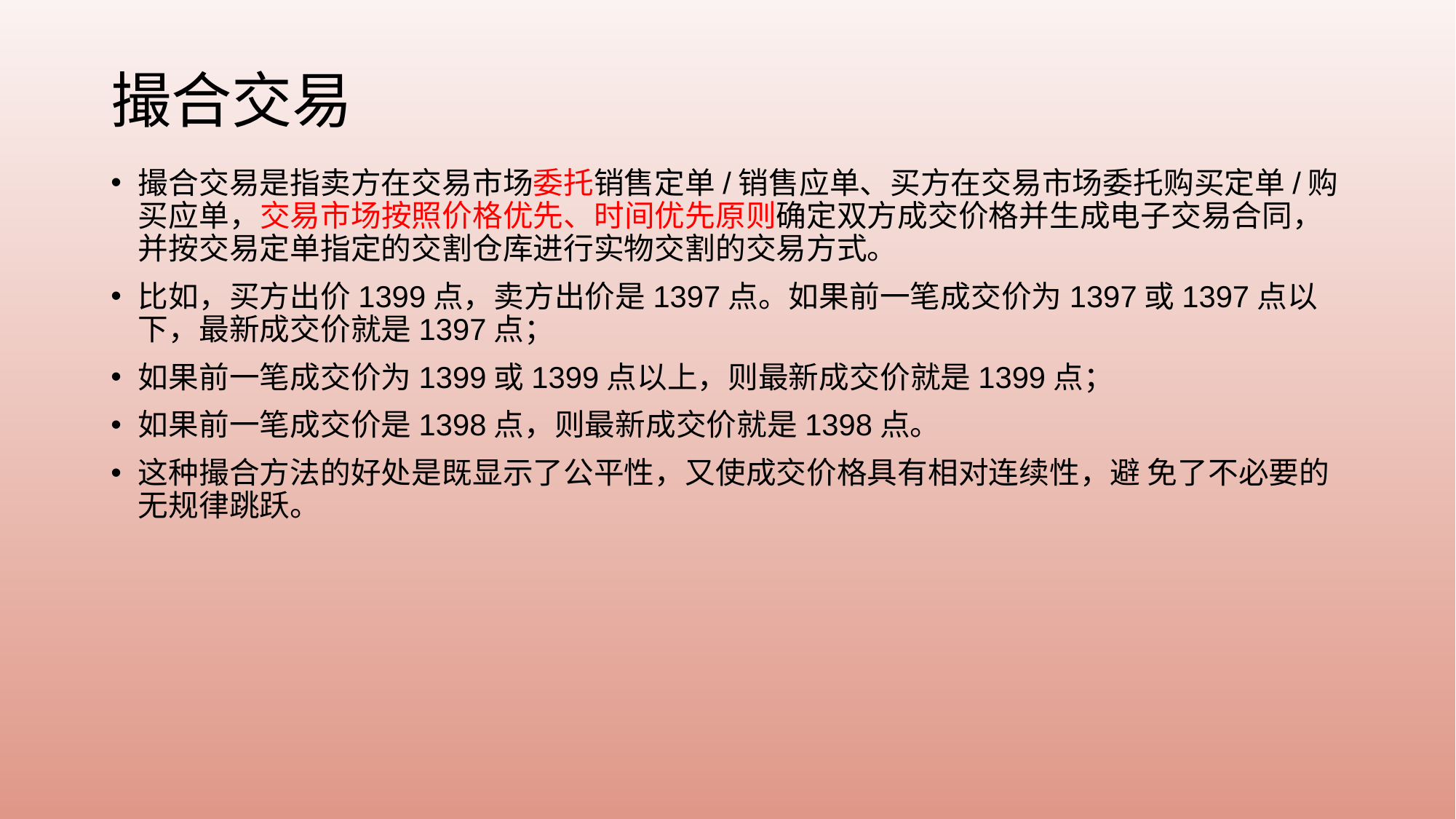

# 撮合交易
撮合交易是指卖方在交易市场委托销售定单/销售应单、买方在交易市场委托购买定单/购买应单，交易市场按照价格优先、时间优先原则确定双方成交价格并生成电子交易合同，并按交易定单指定的交割仓库进行实物交割的交易方式。
比如，买方出价1399点，卖方出价是1397点。如果前一笔成交价为1397或1397点以下，最新成交价就是1397点；
如果前一笔成交价为1399或1399点以上，则最新成交价就是1399点；
如果前一笔成交价是1398点，则最新成交价就是1398点。
这种撮合方法的好处是既显示了公平性，又使成交价格具有相对连续性，避 免了不必要的无规律跳跃。